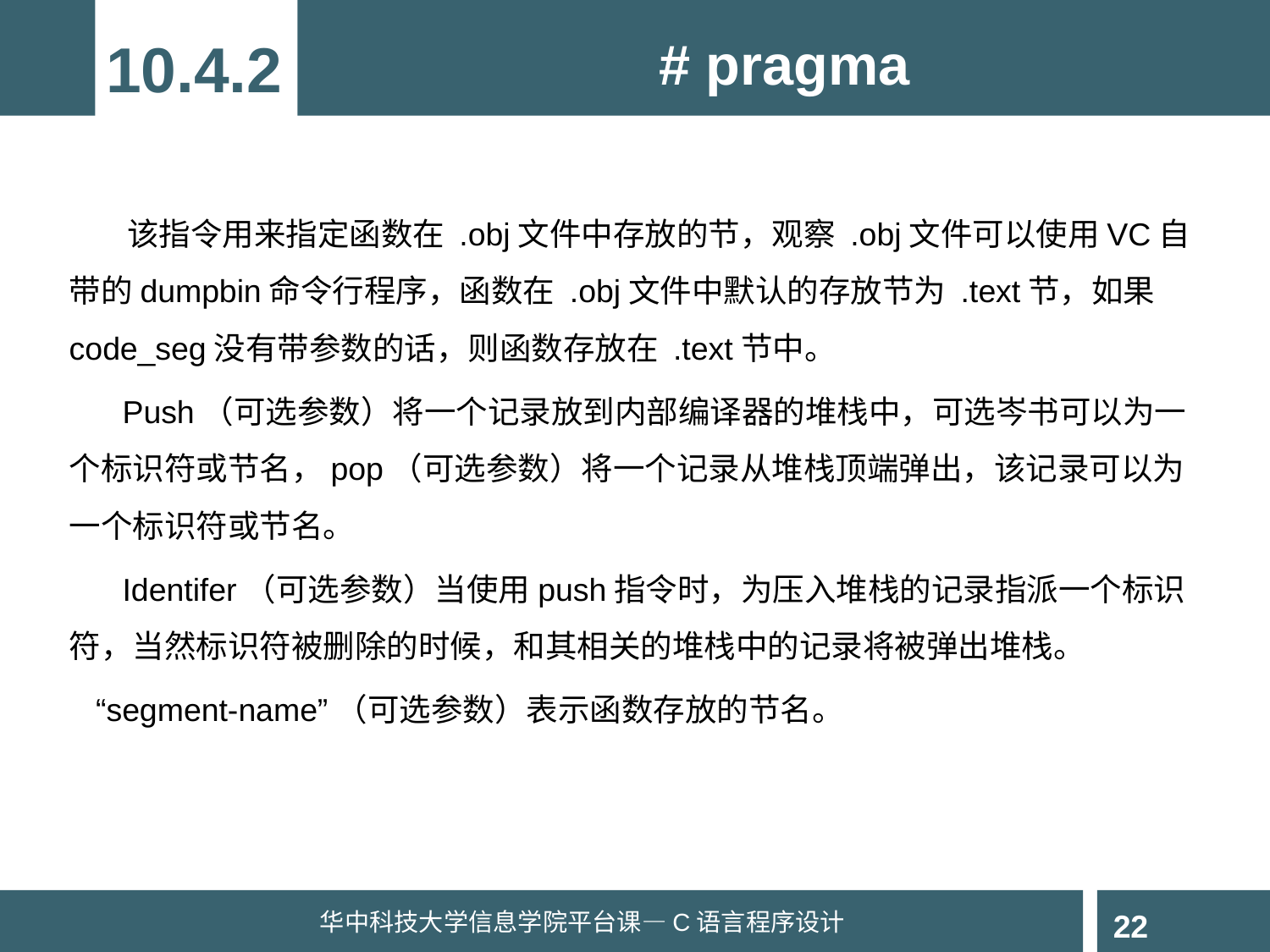

10.4.2
# pragma
       该指令用来指定函数在 .obj文件中存放的节，观察 .obj文件可以使用VC自带的dumpbin命令行程序，函数在 .obj文件中默认的存放节为 .text节，如果code_seg没有带参数的话，则函数存放在 .text节中。
      Push（可选参数）将一个记录放到内部编译器的堆栈中，可选岑书可以为一个标识符或节名，pop（可选参数）将一个记录从堆栈顶端弹出，该记录可以为一个标识符或节名。
      Identifer（可选参数）当使用push指令时，为压入堆栈的记录指派一个标识符，当然标识符被删除的时候，和其相关的堆栈中的记录将被弹出堆栈。
   “segment-name”（可选参数）表示函数存放的节名。